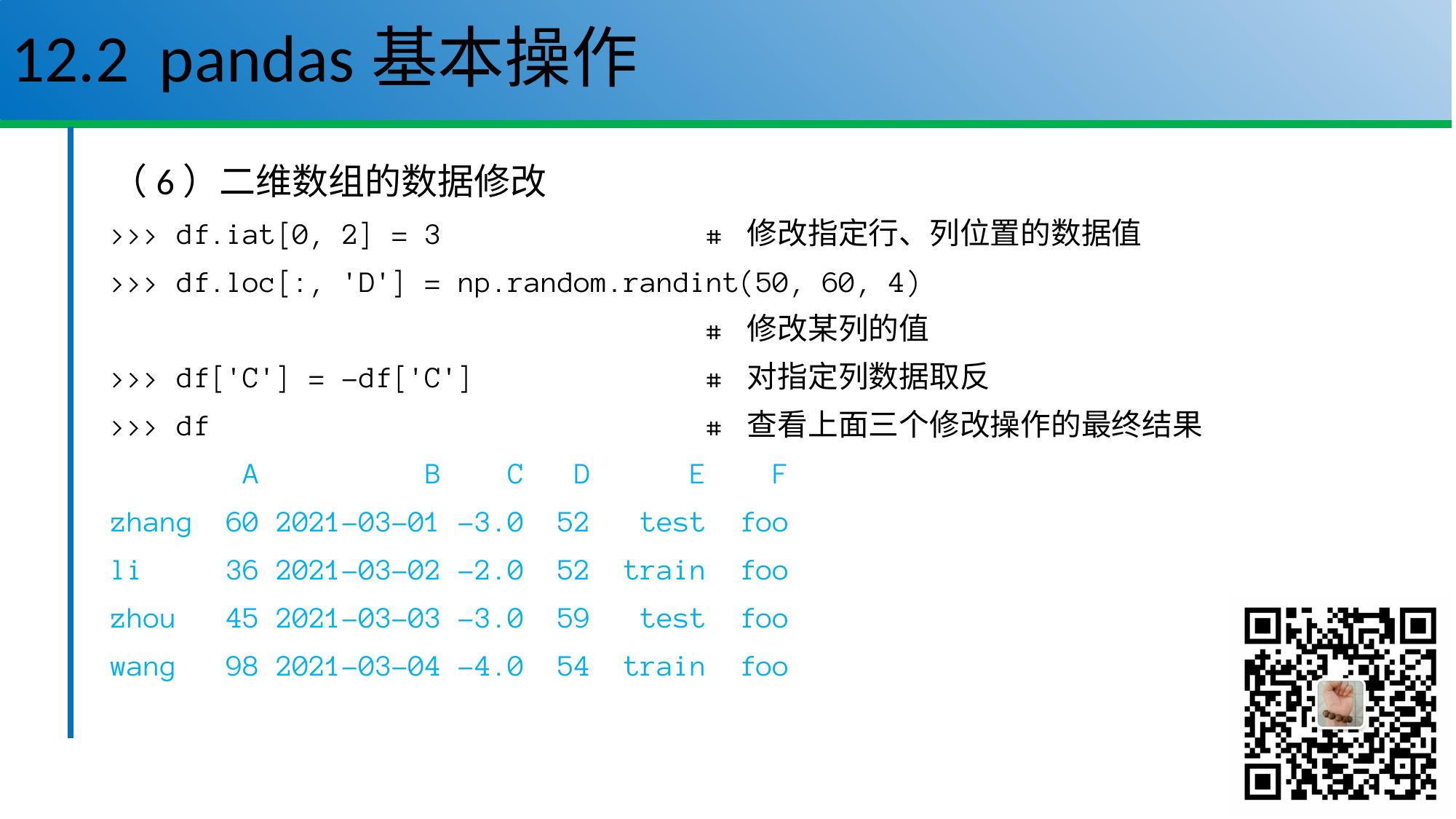

# 12.2  pandas基本操作
（6）二维数组的数据修改
>>> df.iat[0, 2] = 3                # 修改指定行、列位置的数据值
>>> df.loc[:, 'D'] = np.random.randint(50, 60, 4)
                                    # 修改某列的值
>>> df['C'] = -df['C']              # 对指定列数据取反
>>> df                              # 查看上面三个修改操作的最终结果
        A          B    C   D      E    F
zhang  60 2021-03-01 -3.0  52   test  foo
li     36 2021-03-02 -2.0  52  train  foo
zhou   45 2021-03-03 -3.0  59   test  foo
wang   98 2021-03-04 -4.0  54  train  foo
54